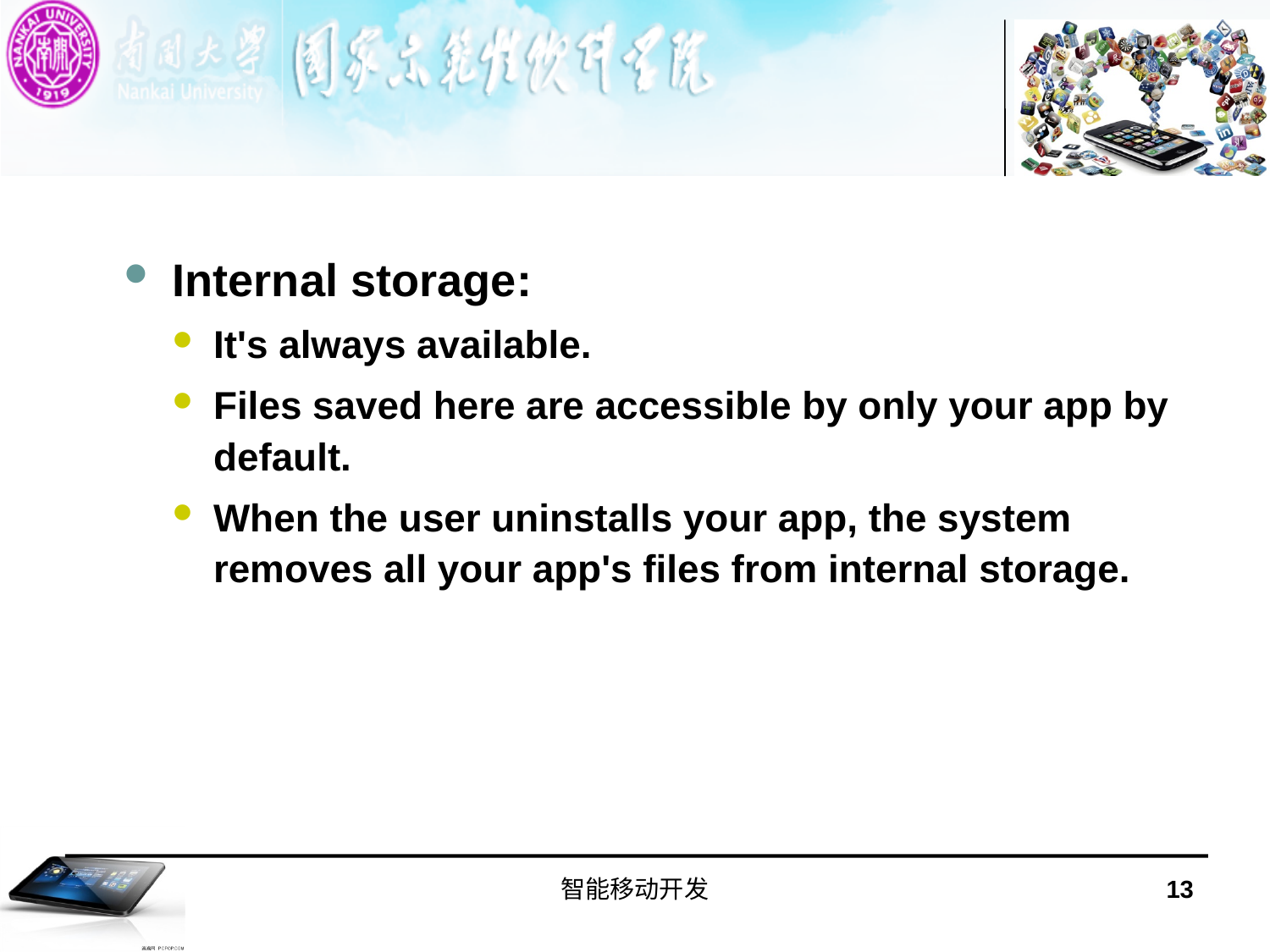

#
Internal storage:
It's always available.
Files saved here are accessible by only your app by default.
When the user uninstalls your app, the system removes all your app's files from internal storage.
智能移动开发
13